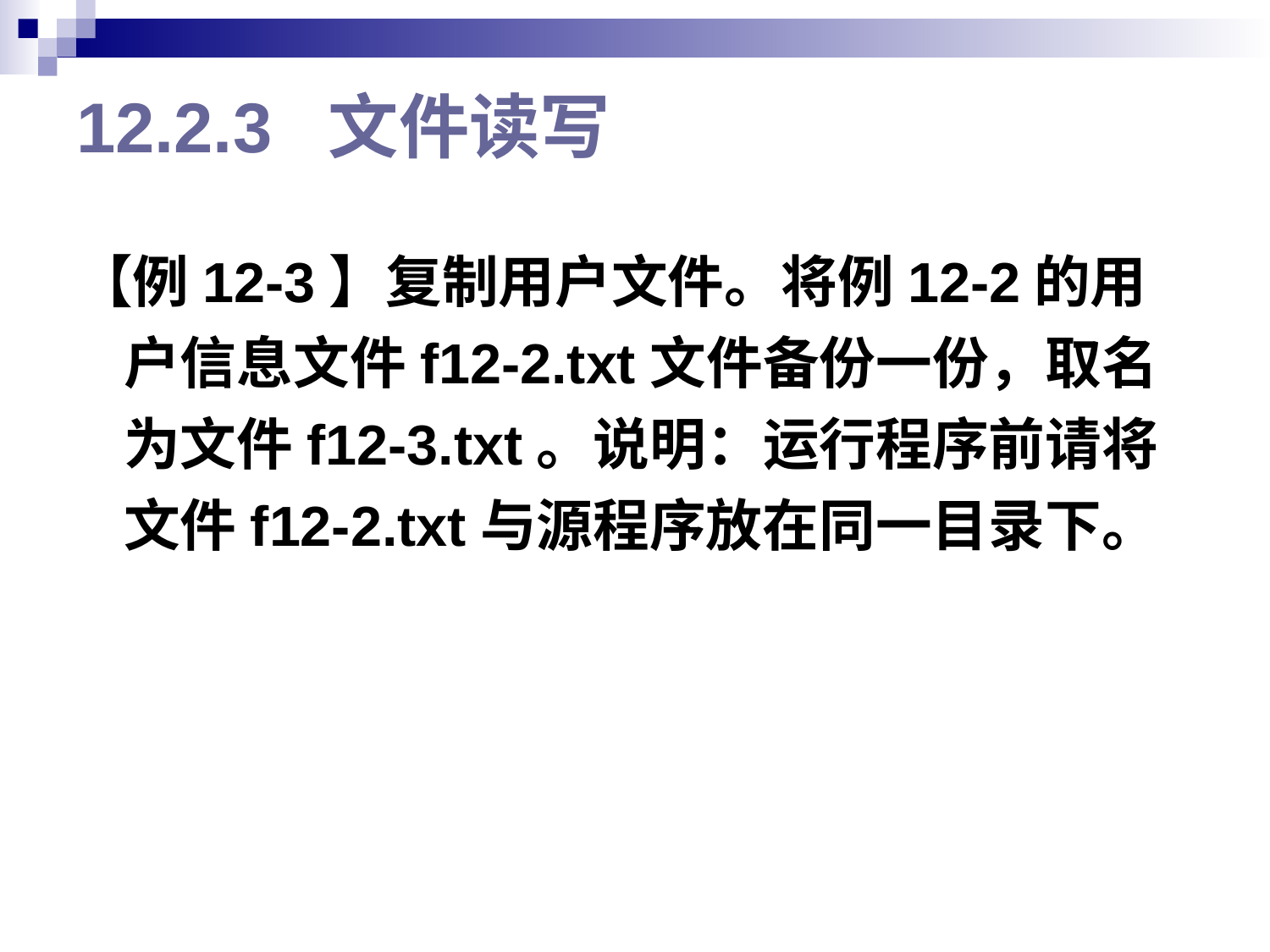

# 12.2.3  文件读写
【例12-3】复制用户文件。将例12-2的用户信息文件f12-2.txt文件备份一份，取名为文件f12-3.txt。说明：运行程序前请将文件f12-2.txt与源程序放在同一目录下。